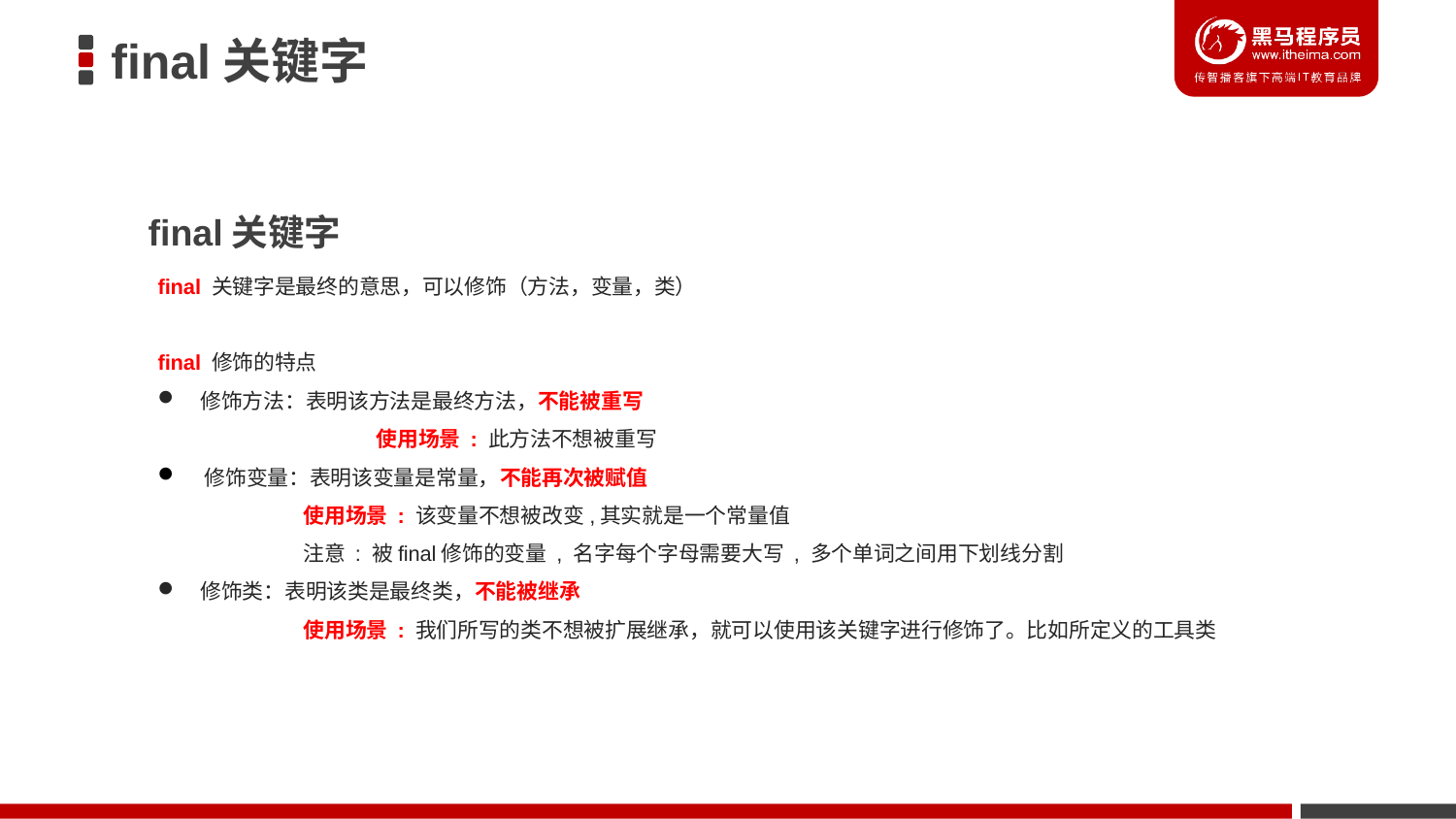

final关键字
final关键字
final 关键字是最终的意思，可以修饰（方法，变量，类）

final 修饰的特点
修饰方法：表明该方法是最终方法，不能被重写
	使用场景 : 此方法不想被重写
   修饰变量：表明该变量是常量，不能再次被赋值
       	使用场景 : 该变量不想被改变,其实就是一个常量值
	注意 : 被final修饰的变量 , 名字每个字母需要大写 , 多个单词之间用下划线分割
修饰类：表明该类是最终类，不能被继承
       	使用场景 : 我们所写的类不想被扩展继承，就可以使用该关键字进行修饰了。比如所定义的工具类